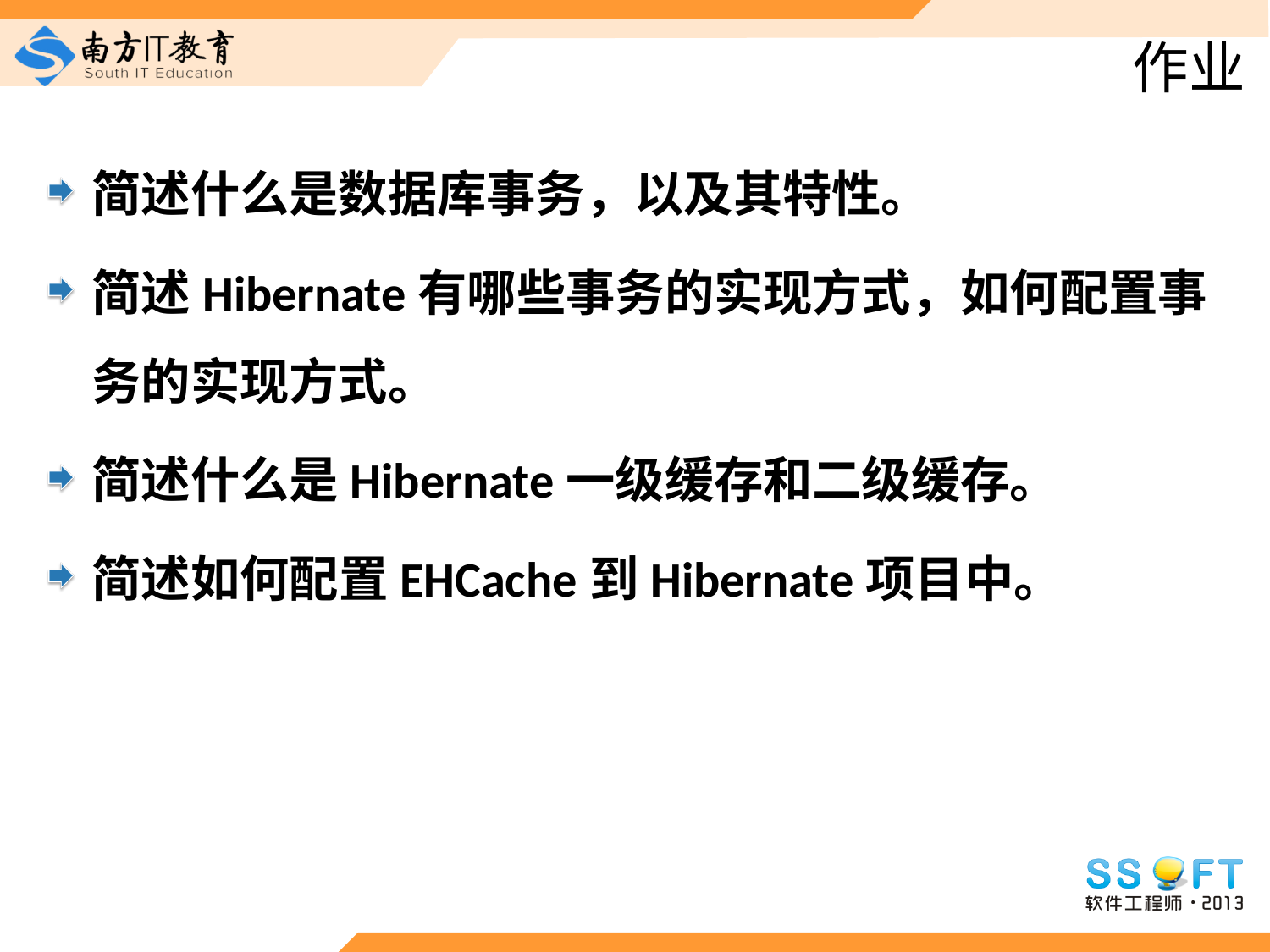

# 作业
简述什么是数据库事务，以及其特性。
简述Hibernate有哪些事务的实现方式，如何配置事务的实现方式。
简述什么是Hibernate一级缓存和二级缓存。
简述如何配置EHCache到Hibernate项目中。